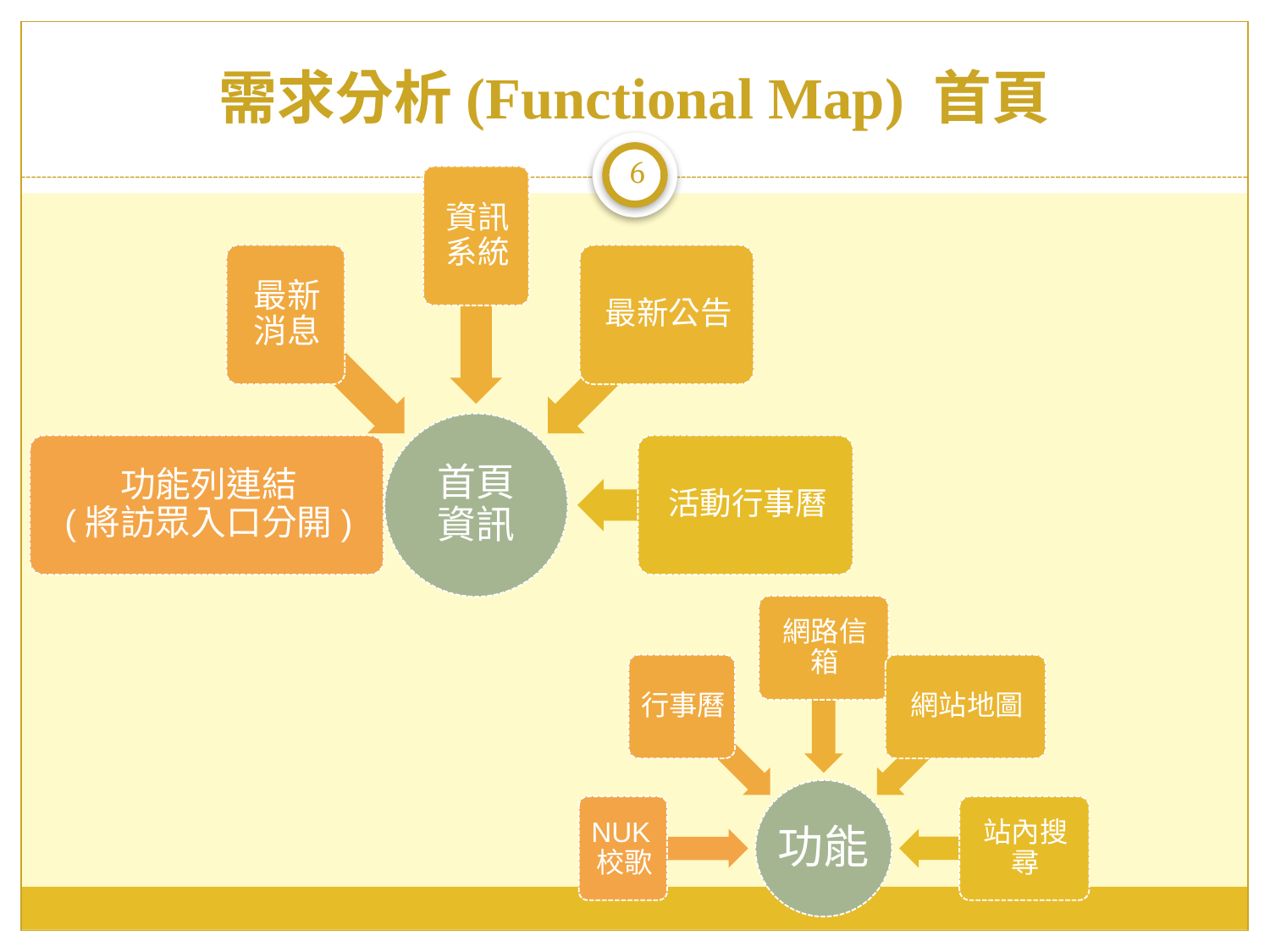

# 需求分析(Functional Map) 首頁
6
首頁
資訊
功能列連結
(將訪眾入口分開)
最新消息
資訊系統
最新公告
活動行事曆
功能
NUK校歌
行事曆
網路信箱
網站地圖
站內搜尋